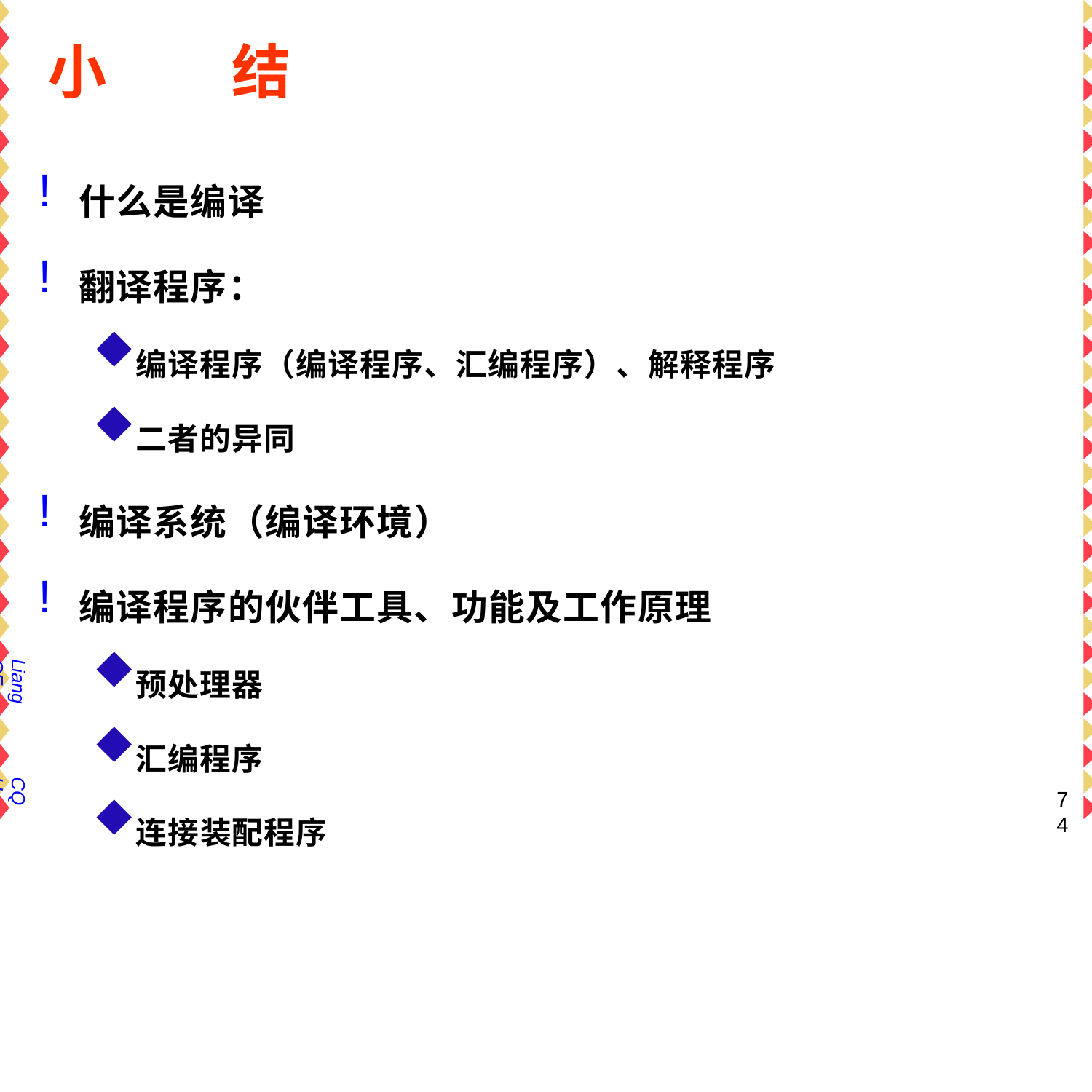

# 小	结
什么是编译
翻译程序：
编译程序（编译程序、汇编程序）、解释程序
二者的异同
编译系统（编译环境）
编译程序的伙伴工具、功能及工作原理
预处理器
汇编程序
连接装配程序
Liang GE
CQU
74